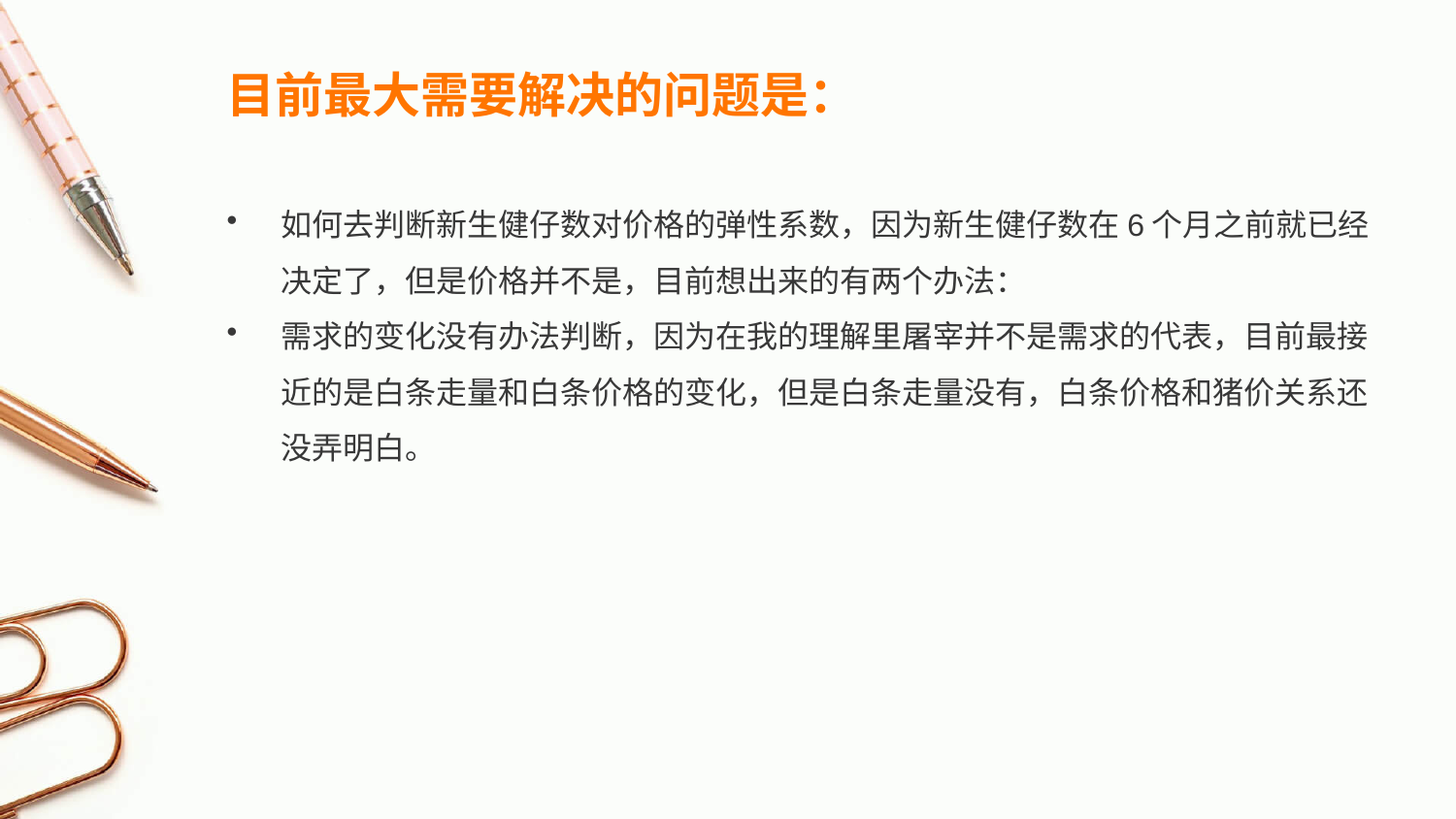

目前最大需要解决的问题是：
如何去判断新生健仔数对价格的弹性系数，因为新生健仔数在6个月之前就已经决定了，但是价格并不是，目前想出来的有两个办法：
需求的变化没有办法判断，因为在我的理解里屠宰并不是需求的代表，目前最接近的是白条走量和白条价格的变化，但是白条走量没有，白条价格和猪价关系还没弄明白。